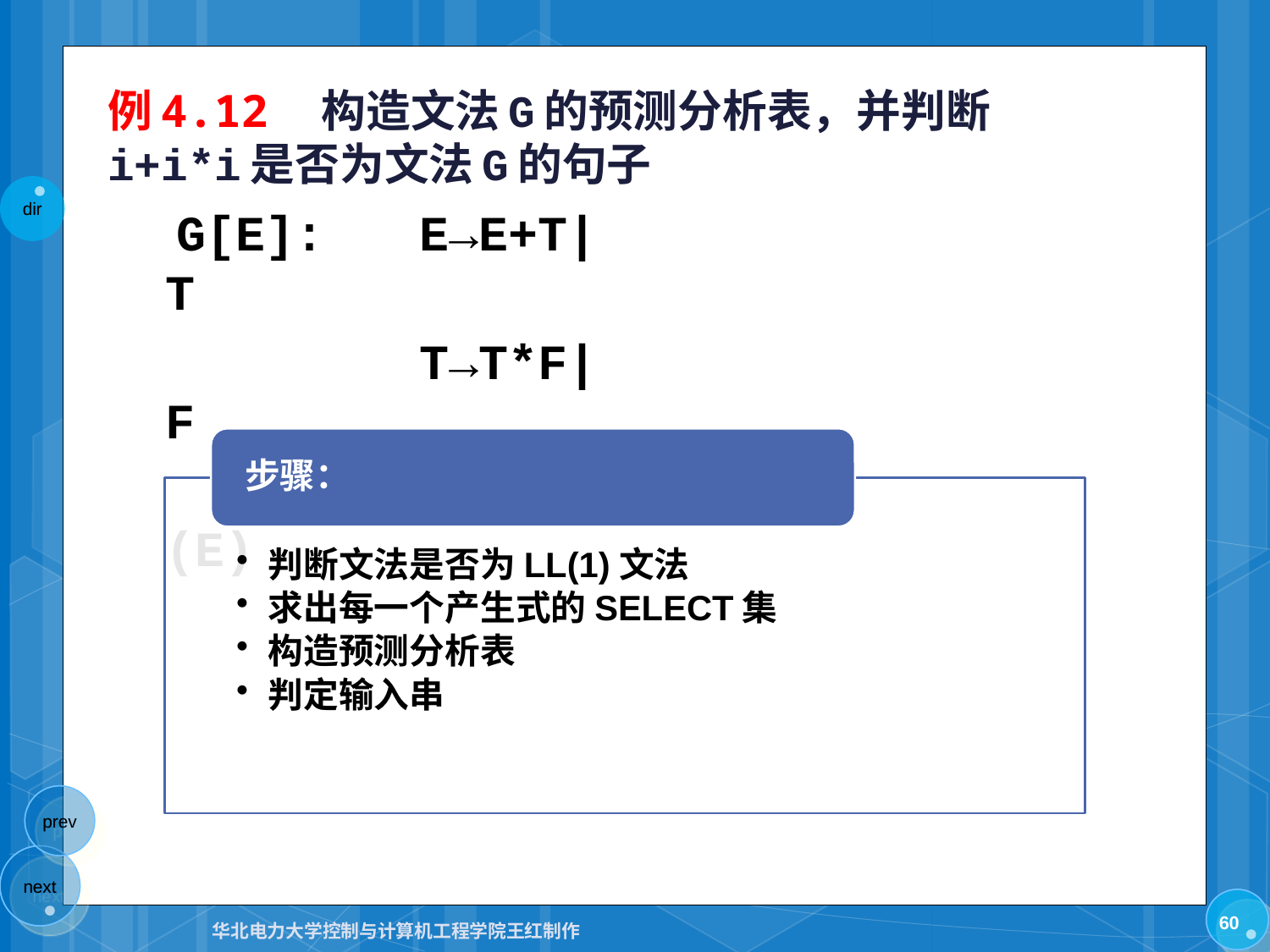

# 例4.12　构造文法G的预测分析表，并判断i+i*i是否为文法G的句子
  G[E]:	E→E+T|T
			T→T*F|F
			F→i|(E)
判断文法是否为LL(1)文法
求出每一个产生式的SELECT集
构造预测分析表
判定输入串
步骤：
60
华北电力大学控制与计算机工程学院王红制作